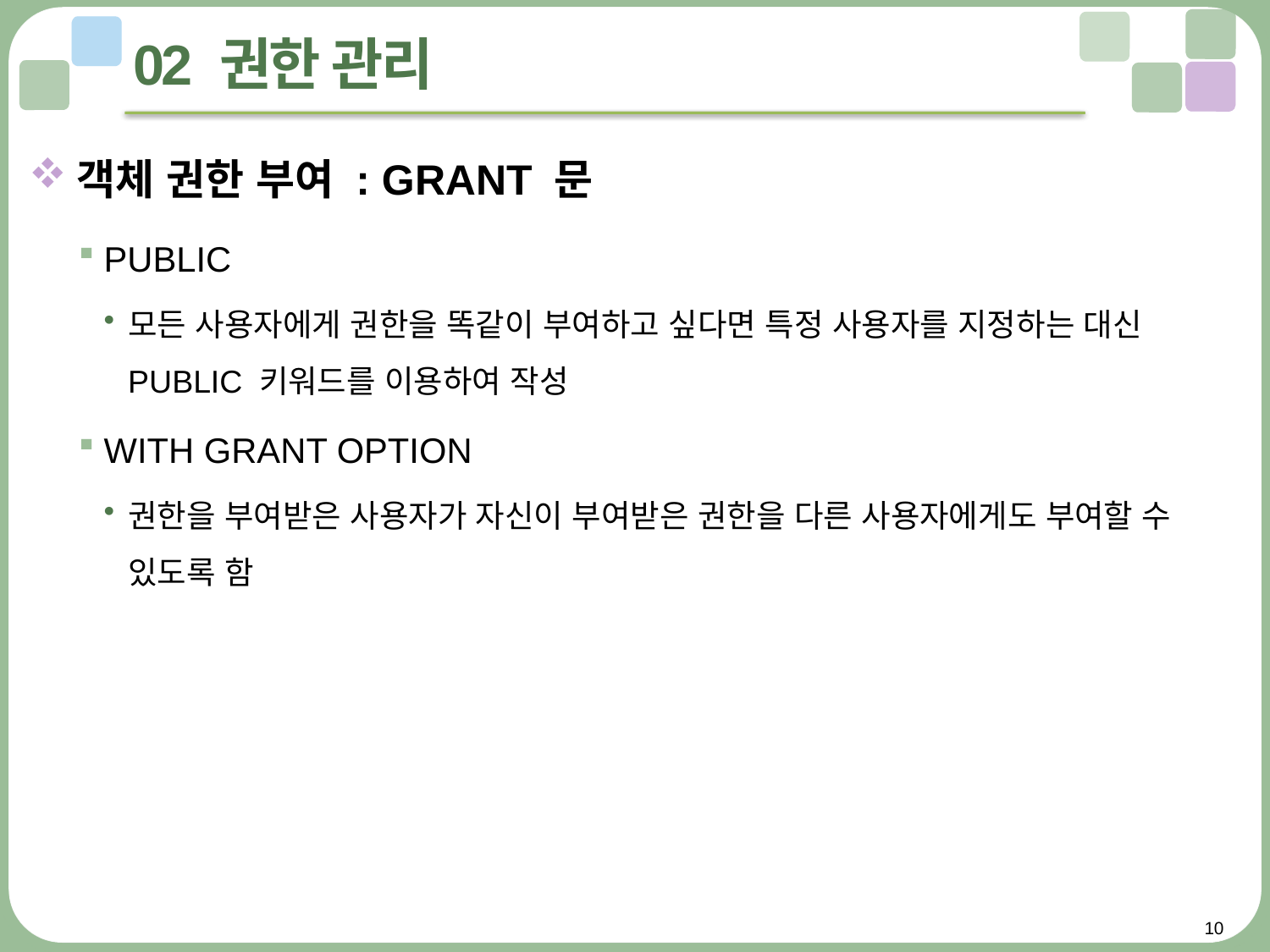

# 02 권한 관리
객체 권한 부여 : GRANT 문
PUBLIC
모든 사용자에게 권한을 똑같이 부여하고 싶다면 특정 사용자를 지정하는 대신 PUBLIC 키워드를 이용하여 작성
WITH GRANT OPTION
권한을 부여받은 사용자가 자신이 부여받은 권한을 다른 사용자에게도 부여할 수 있도록 함